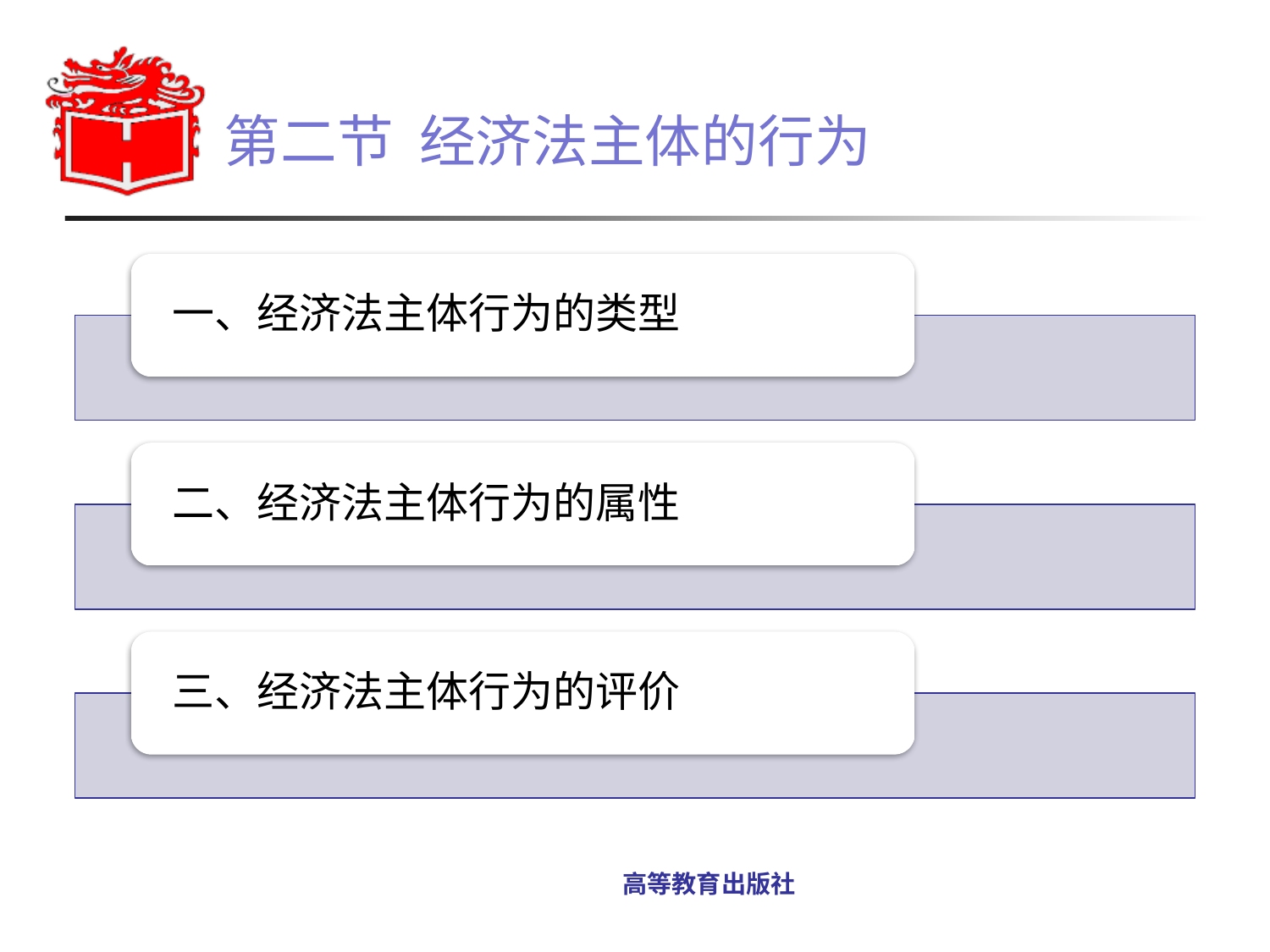

# 第二节  经济法主体的行为
一、经济法主体行为的类型
二、经济法主体行为的属性
三、经济法主体行为的评价

高等教育出版社